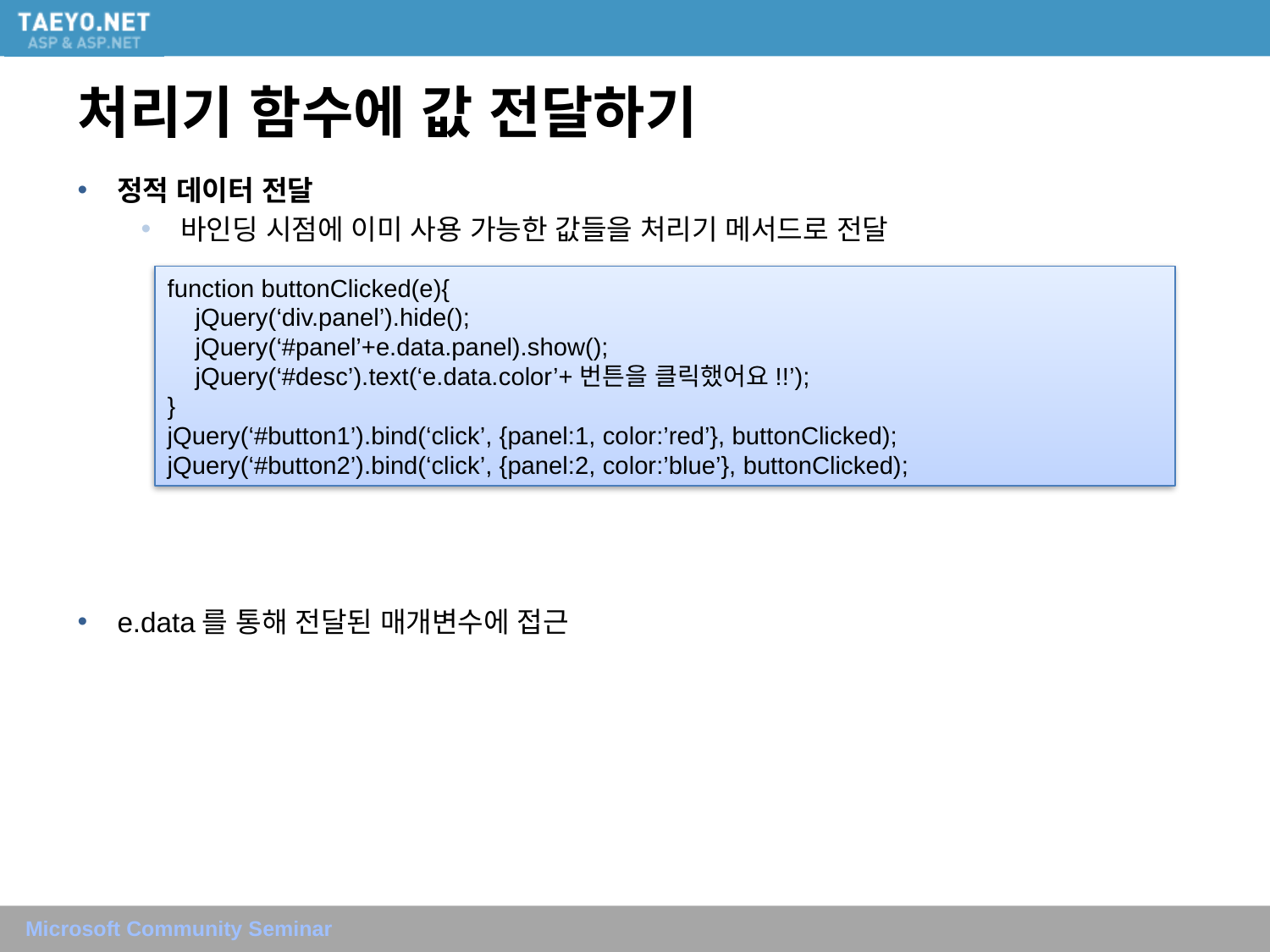

# 처리기 함수에 값 전달하기
정적 데이터 전달
바인딩 시점에 이미 사용 가능한 값들을 처리기 메서드로 전달

e.data를 통해 전달된 매개변수에 접근
function buttonClicked(e){
    jQuery(‘div.panel’).hide();
    jQuery(‘#panel’+e.data.panel).show();
    jQuery(‘#desc’).text(‘e.data.color’+번튼을 클릭했어요!!’);
}
jQuery(‘#button1’).bind(‘click’, {panel:1, color:’red’}, buttonClicked);
jQuery(‘#button2’).bind(‘click’, {panel:2, color:’blue’}, buttonClicked);